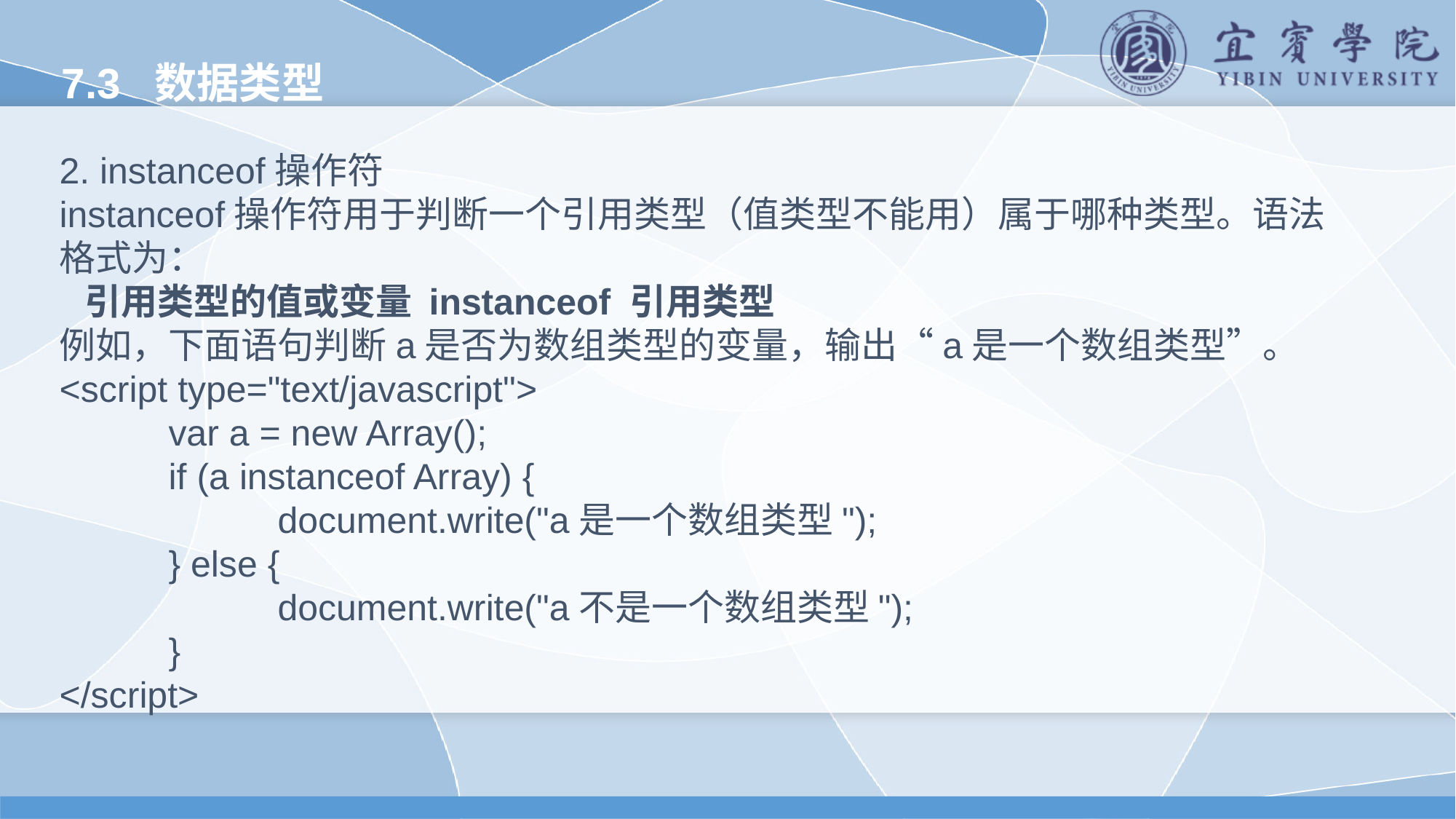

7.3  数据类型
2. instanceof操作符
instanceof操作符用于判断一个引用类型（值类型不能用）属于哪种类型。语法格式为：
  引用类型的值或变量 instanceof 引用类型
例如，下面语句判断a是否为数组类型的变量，输出“a是一个数组类型”。
<script type="text/javascript">
	var a = new Array();
	if (a instanceof Array) {
		document.write("a是一个数组类型");
	} else {
		document.write("a不是一个数组类型");
	}
</script>